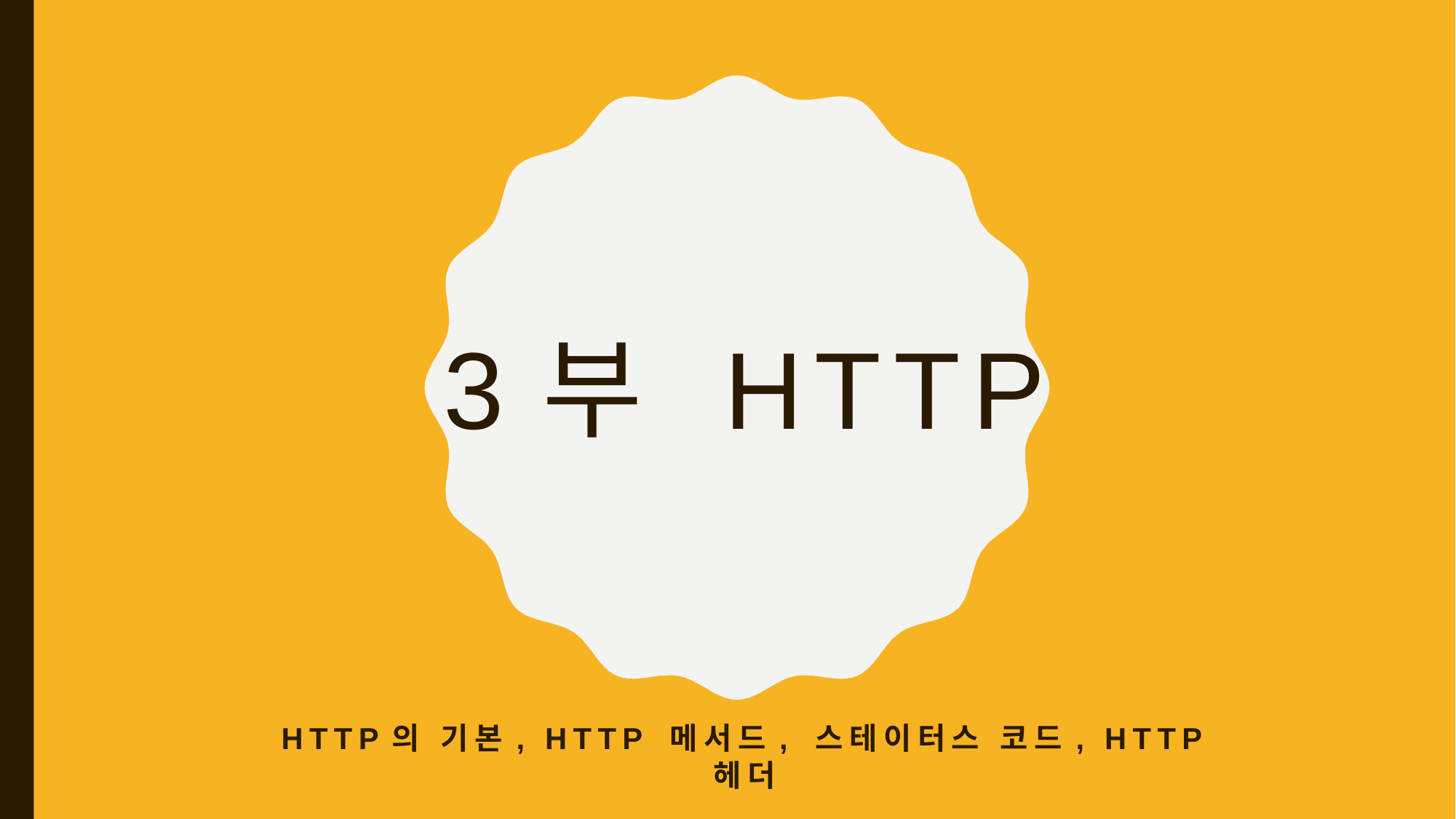

# 3부 HTTP
Http의 기본, Http 메서드, 스테이터스 코드, HttP 헤더